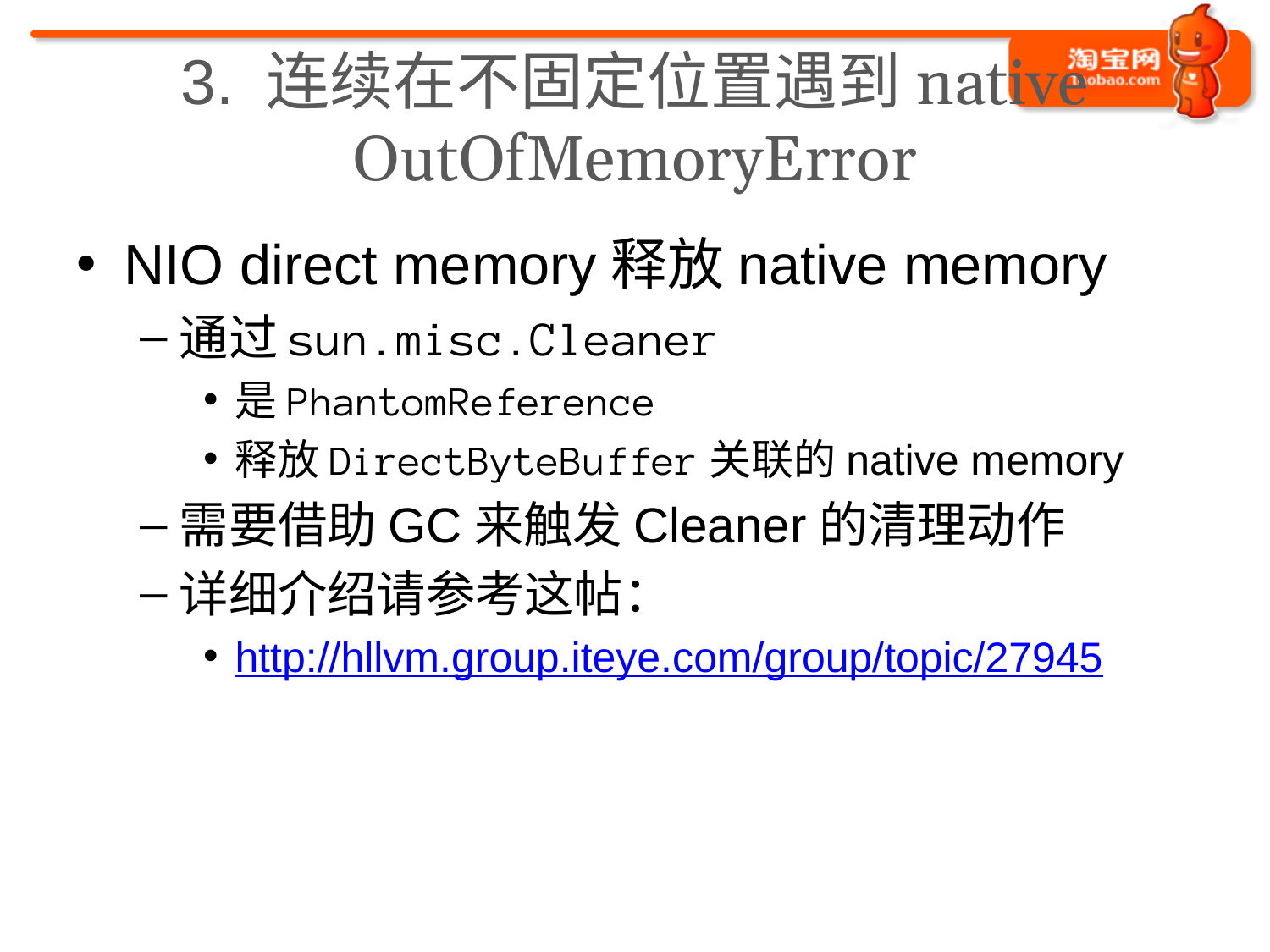

# 3. 连续在不固定位置遇到native OutOfMemoryError
NIO direct memory释放native memory
通过sun.misc.Cleaner
是PhantomReference
释放DirectByteBuffer关联的native memory
需要借助GC来触发Cleaner的清理动作
详细介绍请参考这帖：
http://hllvm.group.iteye.com/group/topic/27945